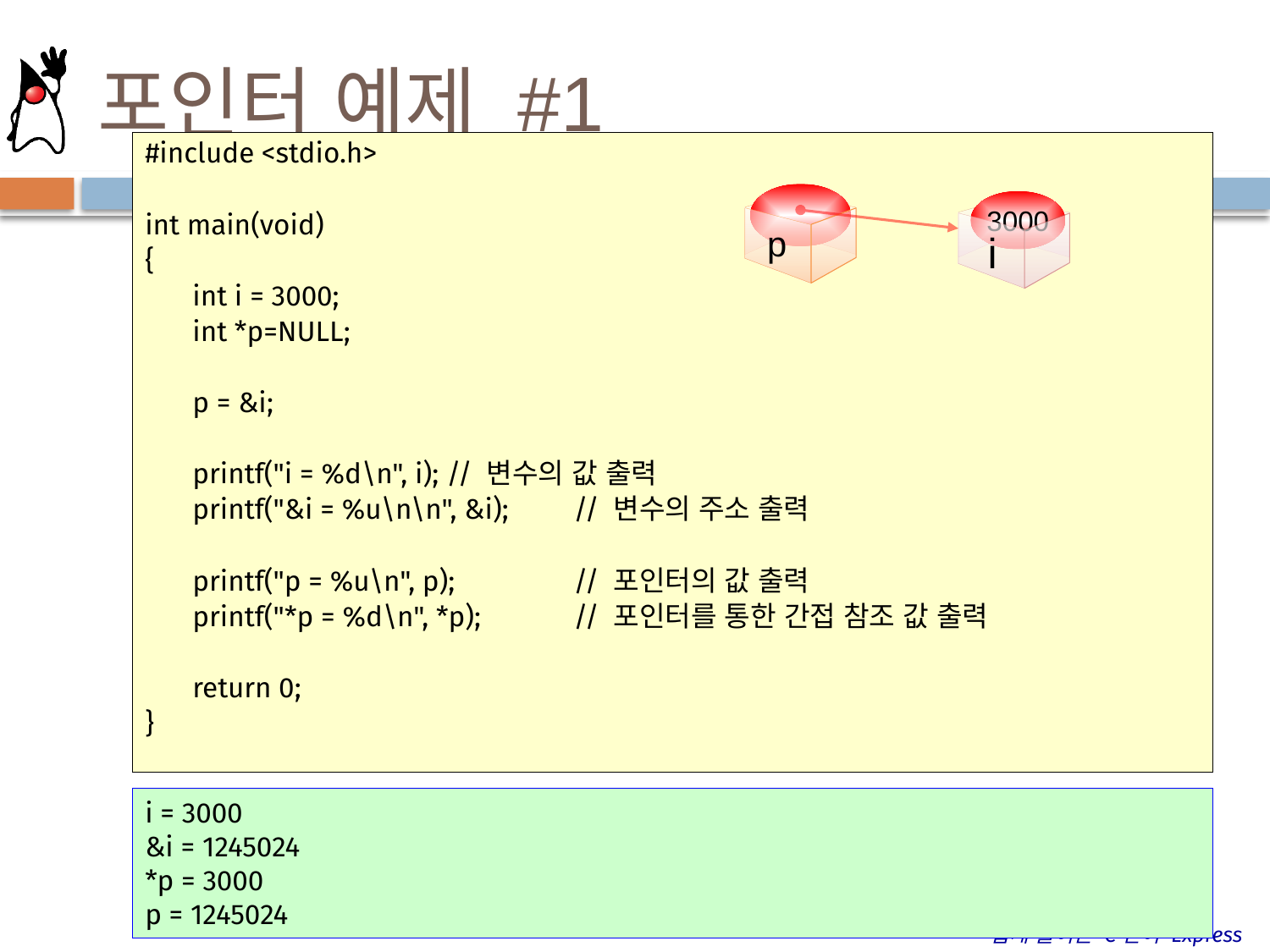

# 포인터 예제 #1
#include <stdio.h>

int main(void)
{
	int i = 3000;
	int *p=NULL;

	p = &i;

	printf("i = %d\n", i);	// 변수의 값 출력
	printf("&i = %u\n\n", &i);	// 변수의 주소 출력

	printf("p = %u\n", p);	// 포인터의 값 출력
	printf("*p = %d\n", *p);	// 포인터를 통한 간접 참조 값 출력

	return 0;
}

3000

p
i
i = 3000
&i = 1245024
*p = 3000
p = 1245024